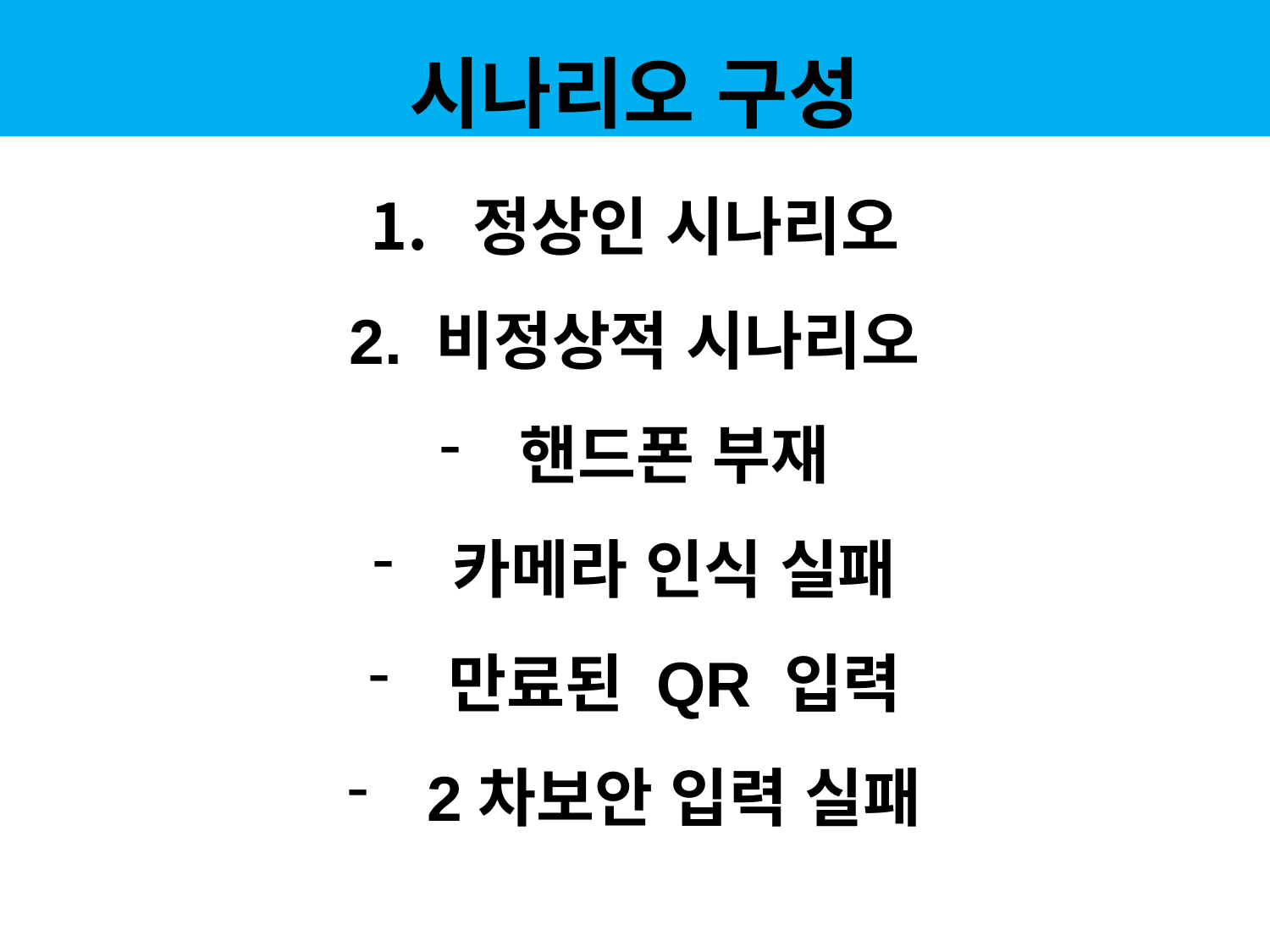

# 시나리오 구성
정상인 시나리오
2. 비정상적 시나리오
핸드폰 부재
카메라 인식 실패
만료된 QR 입력
2차보안 입력 실패